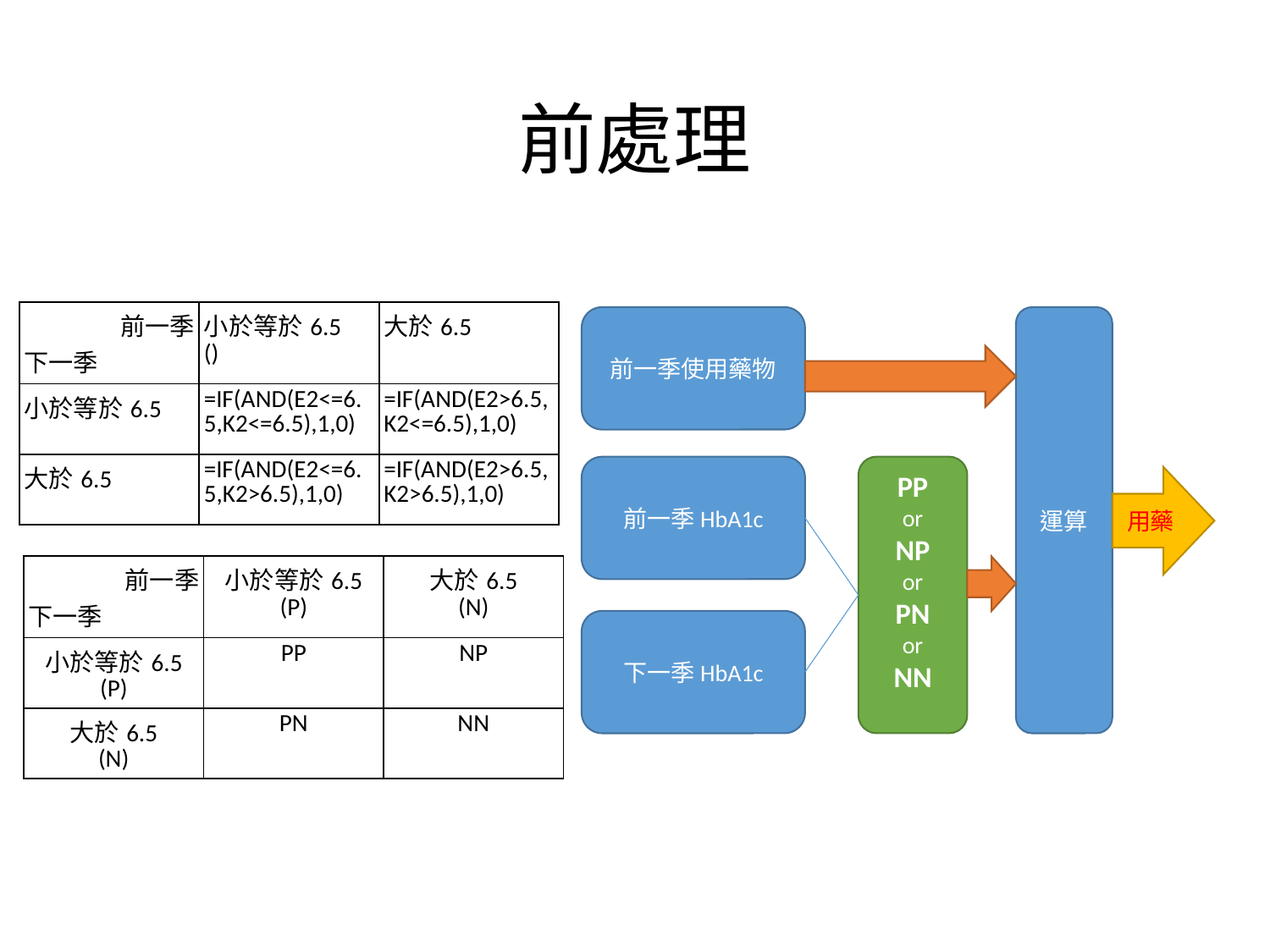

# 前處理
| 前一季 下一季 | 小於等於6.5 () | 大於6.5 |
| --- | --- | --- |
| 小於等於6.5 | =IF(AND(E2<=6.5,K2<=6.5),1,0) | =IF(AND(E2>6.5,K2<=6.5),1,0) |
| 大於6.5 | =IF(AND(E2<=6.5,K2>6.5),1,0) | =IF(AND(E2>6.5,K2>6.5),1,0) |
前一季使用藥物
運算

前一季HbA1c
PP
or
NP
or
PN
or
NN

用藥
| 前一季 下一季 | 小於等於6.5 (P) | 大於6.5 (N) |
| --- | --- | --- |
| 小於等於6.5 (P) | PP | NP |
| 大於6.5 (N) | PN | NN |

下一季HbA1c